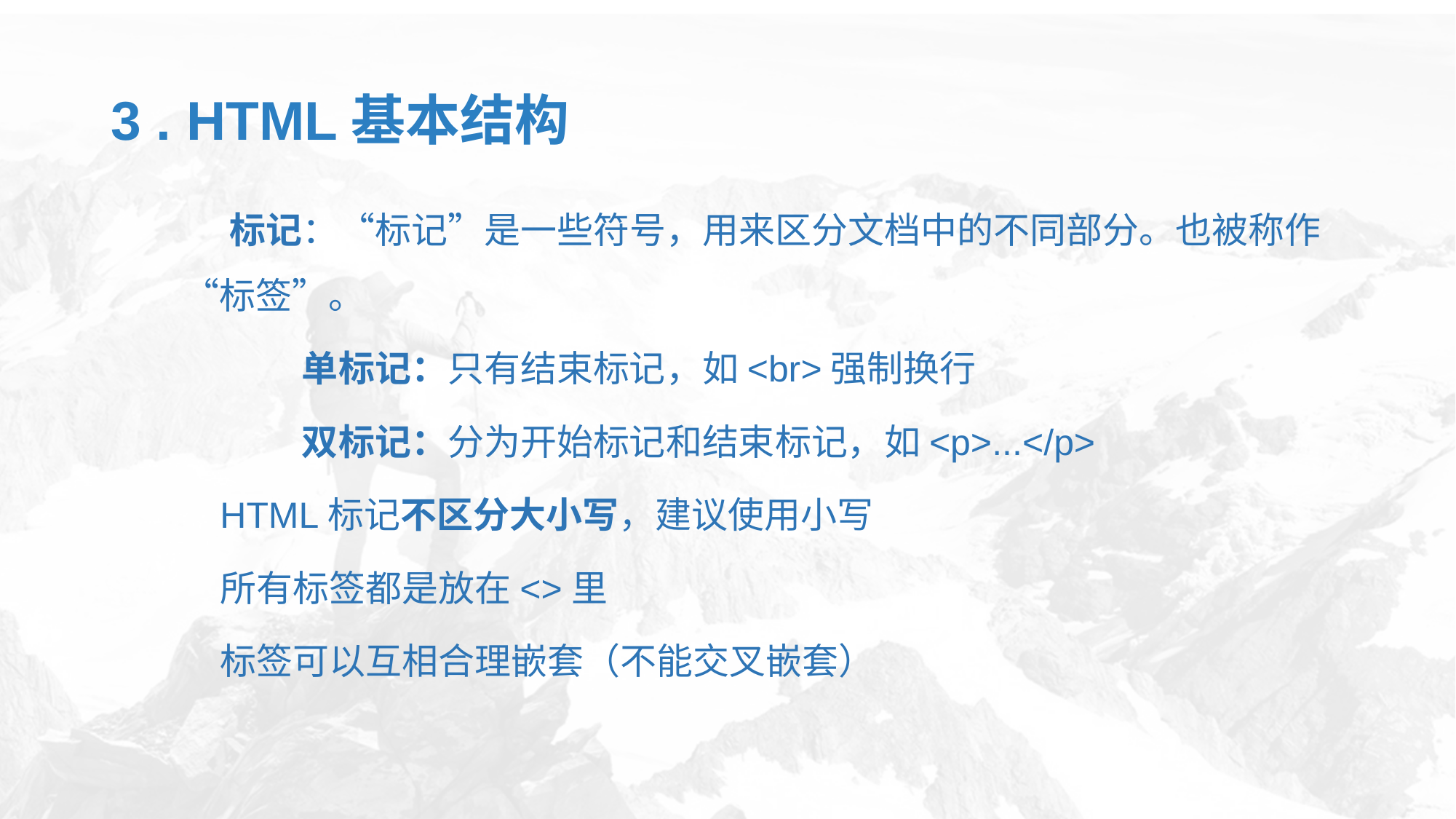

# 3 . HTML基本结构
标记：“标记”是一些符号，用来区分文档中的不同部分。也被称作    “标签”。
单标记：只有结束标记，如<br>强制换行
双标记：分为开始标记和结束标记，如<p>...</p>
HTML标记不区分大小写，建议使用小写
所有标签都是放在<>里
标签可以互相合理嵌套（不能交叉嵌套）